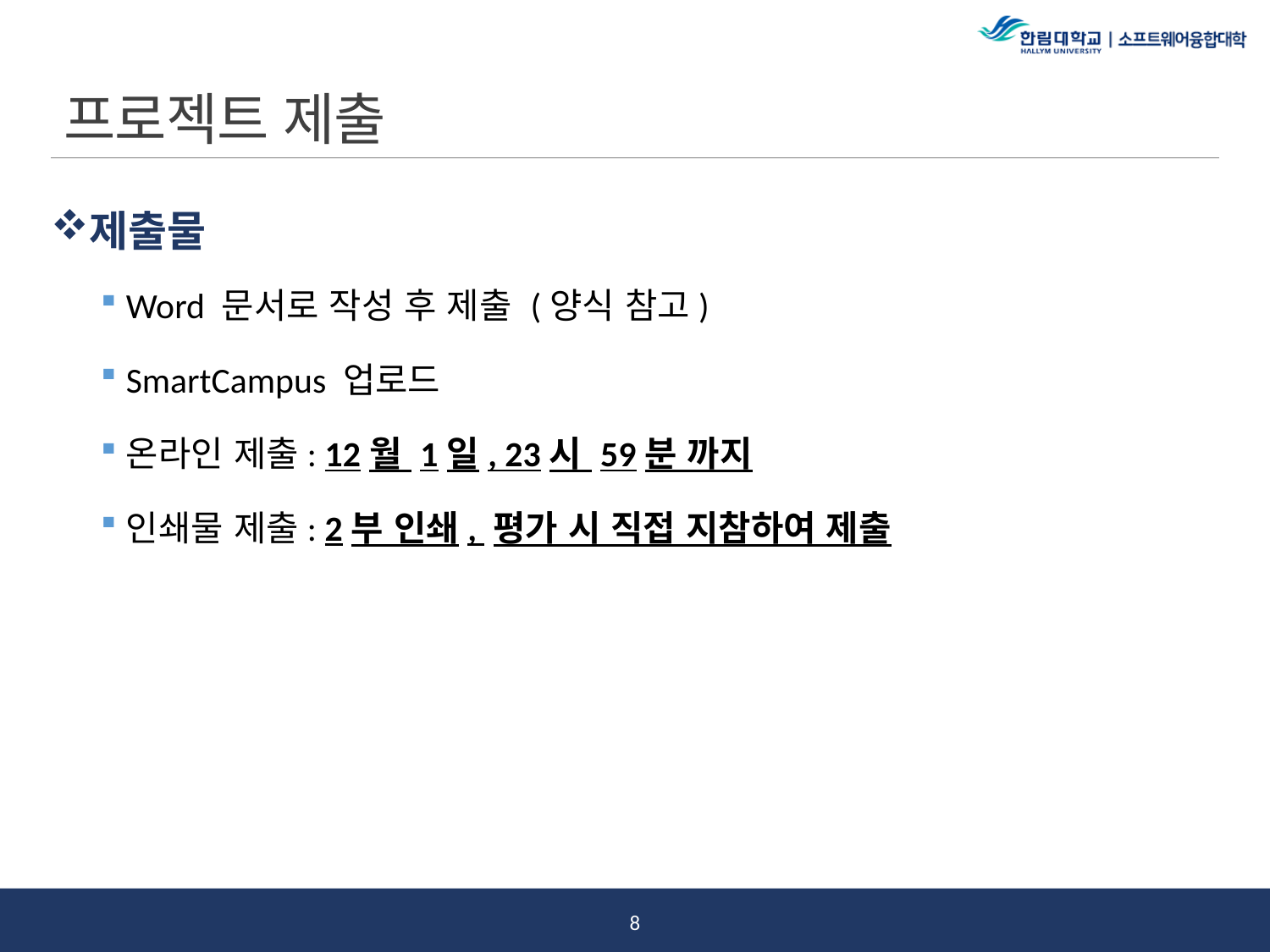

# 프로젝트 제출
제출물
Word 문서로 작성 후 제출 (양식 참고)
SmartCampus 업로드
온라인 제출: 12월 1일, 23시 59분 까지
인쇄물 제출: 2부 인쇄, 평가 시 직접 지참하여 제출

8